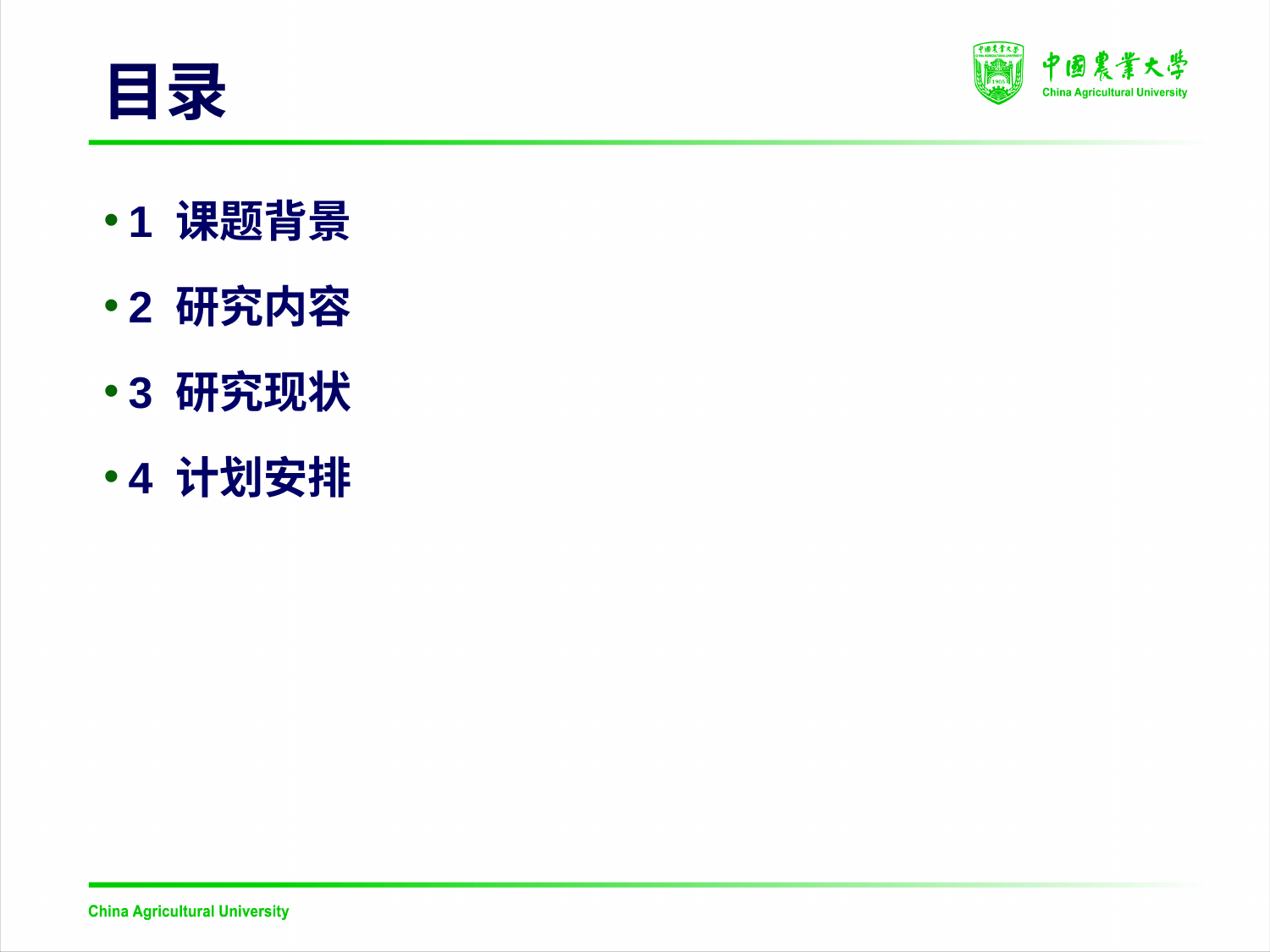

# 目录
1 课题背景
2 研究内容
3 研究现状
4 计划安排